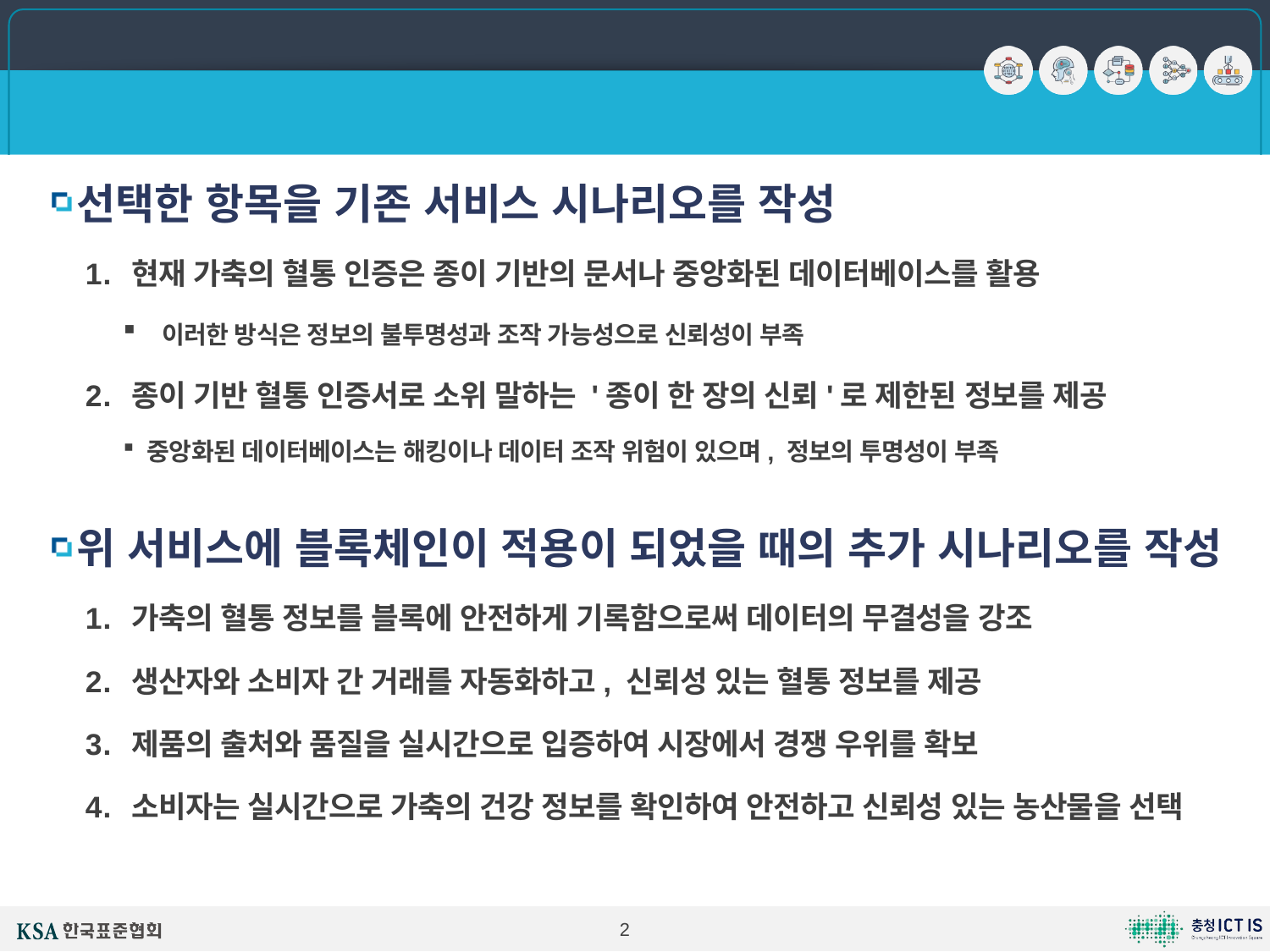

1. 웹프로젝트 템플릿으로 배우는 프로젝트 기획 및 설계
# 시나리오 작성하기
선택한 항목을 기존 서비스 시나리오를 작성
현재 가축의 혈통 인증은 종이 기반의 문서나 중앙화된 데이터베이스를 활용
 이러한 방식은 정보의 불투명성과 조작 가능성으로 신뢰성이 부족
종이 기반 혈통 인증서로 소위 말하는 '종이 한 장의 신뢰'로 제한된 정보를 제공
중앙화된 데이터베이스는 해킹이나 데이터 조작 위험이 있으며, 정보의 투명성이 부족

위 서비스에 블록체인이 적용이 되었을 때의 추가 시나리오를 작성
가축의 혈통 정보를 블록에 안전하게 기록함으로써 데이터의 무결성을 강조
생산자와 소비자 간 거래를 자동화하고, 신뢰성 있는 혈통 정보를 제공
제품의 출처와 품질을 실시간으로 입증하여 시장에서 경쟁 우위를 확보
소비자는 실시간으로 가축의 건강 정보를 확인하여 안전하고 신뢰성 있는 농산물을 선택